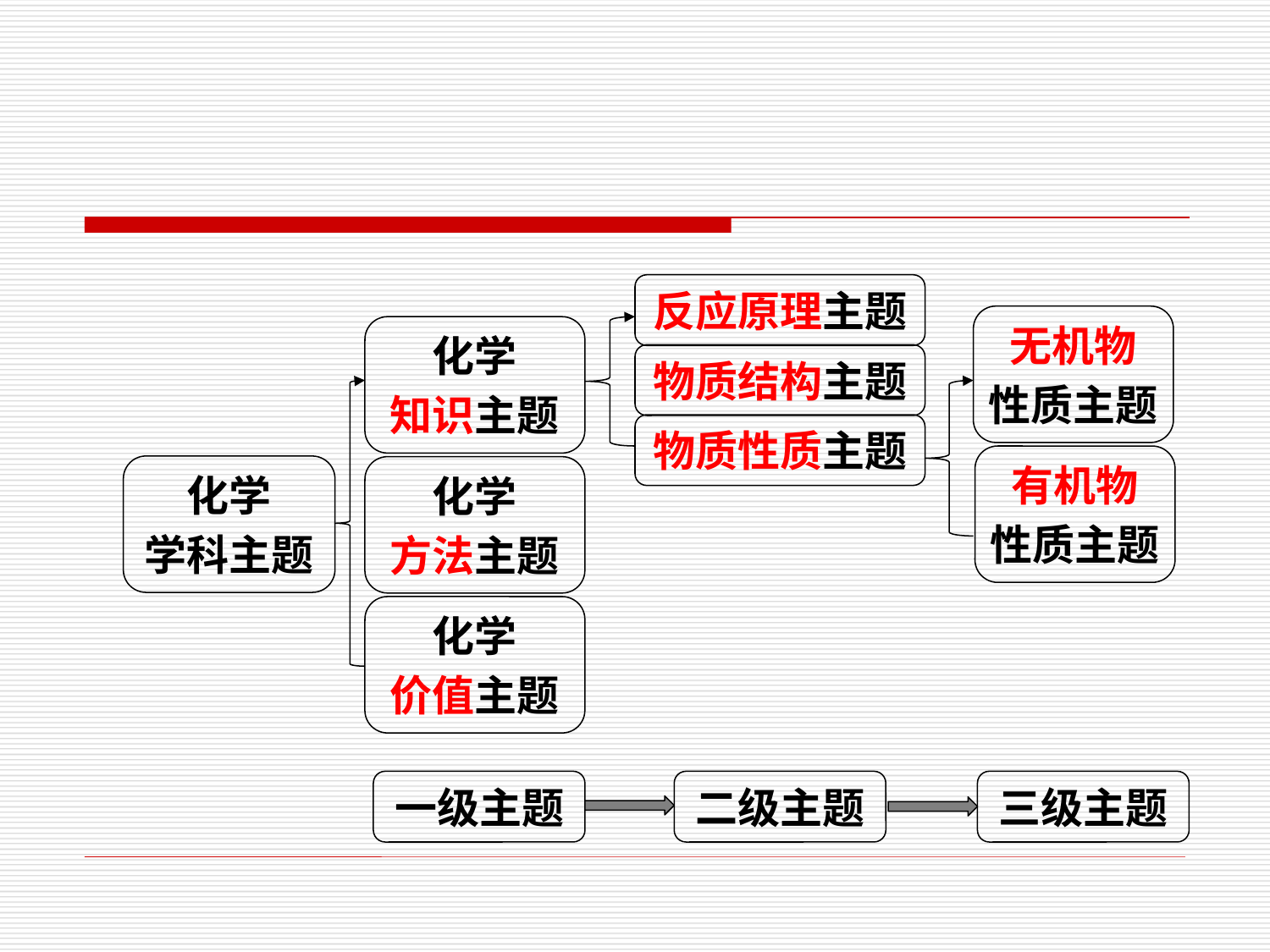

反应原理主题
无机物
性质主题
化学
知识主题

物质结构主题

物质性质主题
有机物
性质主题
化学
学科主题
化学
方法主题
化学
价值主题
三级主题
二级主题
一级主题